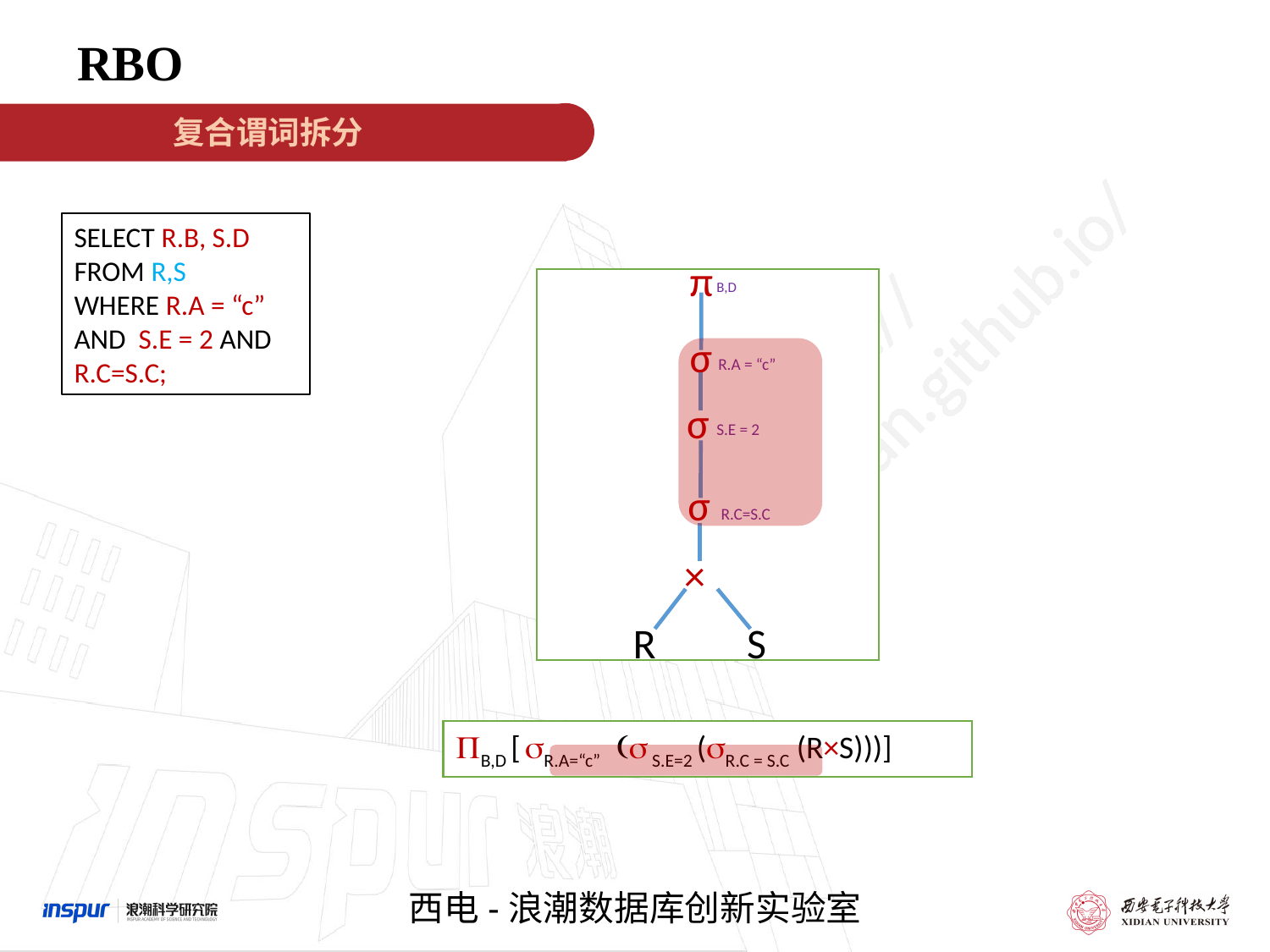

RBO

复合谓词拆分
SELECT R.B, S.D
FROM R,S
WHERE R.A = “c” AND  S.E = 2 AND  R.C=S.C;
π
B,D
σ
S.E = 2
×
S
R

R.A = “c”

σ
σ
R.C=S.C
ΠB,D [ σR.A=“c” (σ S.E=2 (σR.C = S.C (R×S)))]